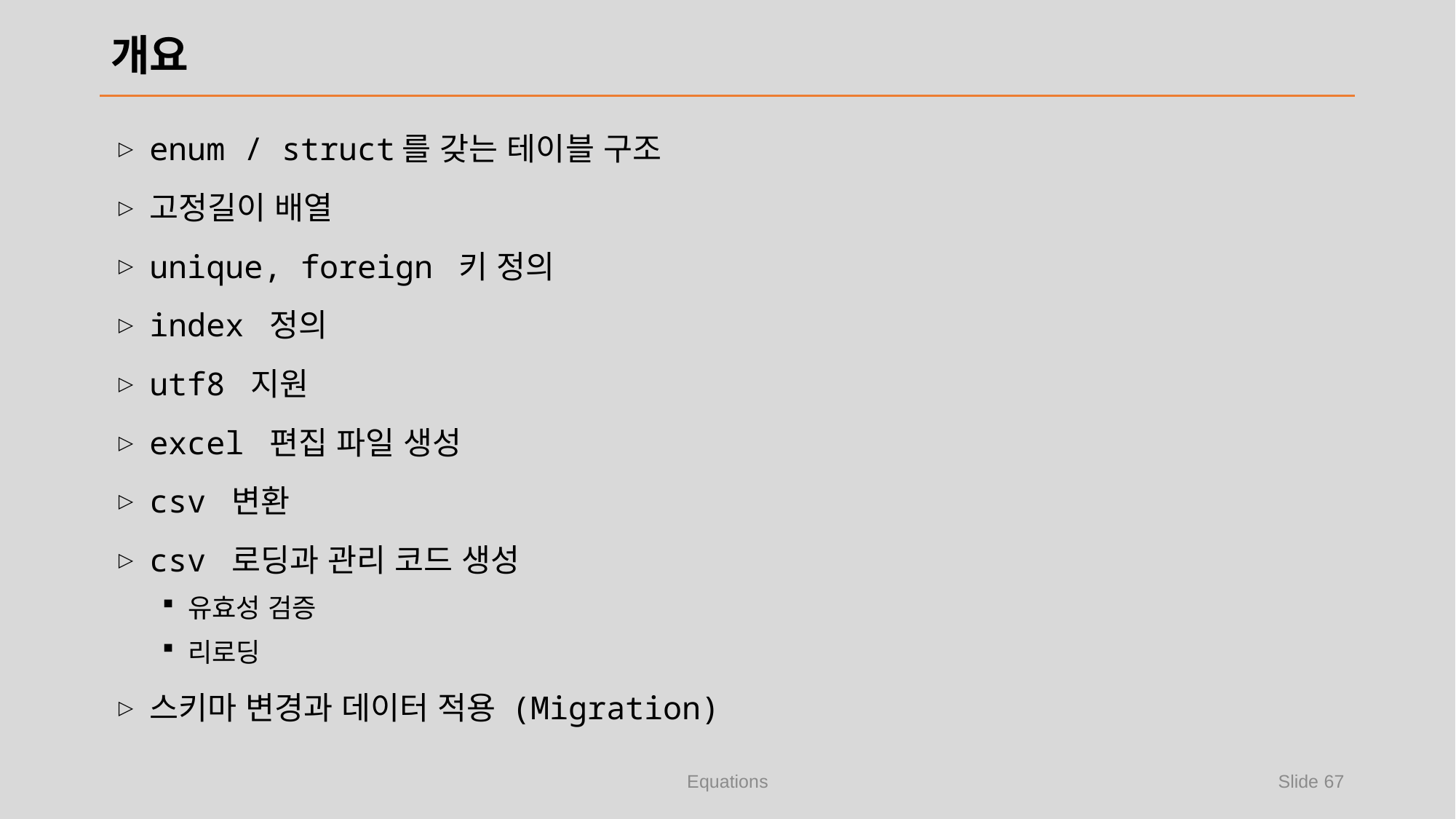

# 개요
enum / struct를 갖는 테이블 구조
고정길이 배열
unique, foreign 키 정의
index 정의
utf8 지원
excel 편집 파일 생성
csv 변환
csv 로딩과 관리 코드 생성
유효성 검증
리로딩
스키마 변경과 데이터 적용 (Migration)

Equations
67